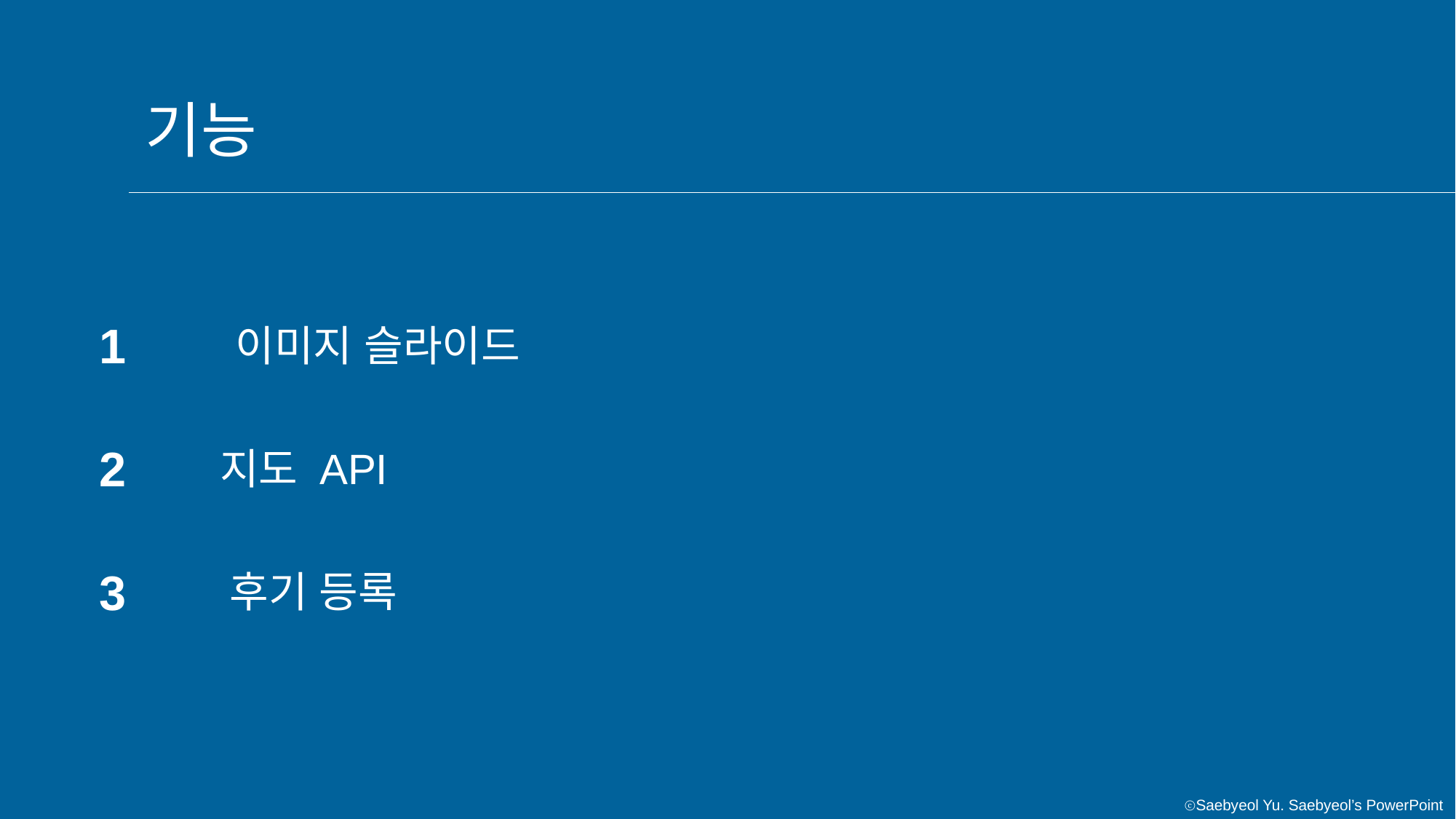

기능
1
이미지 슬라이드
2
지도 API
3
후기 등록